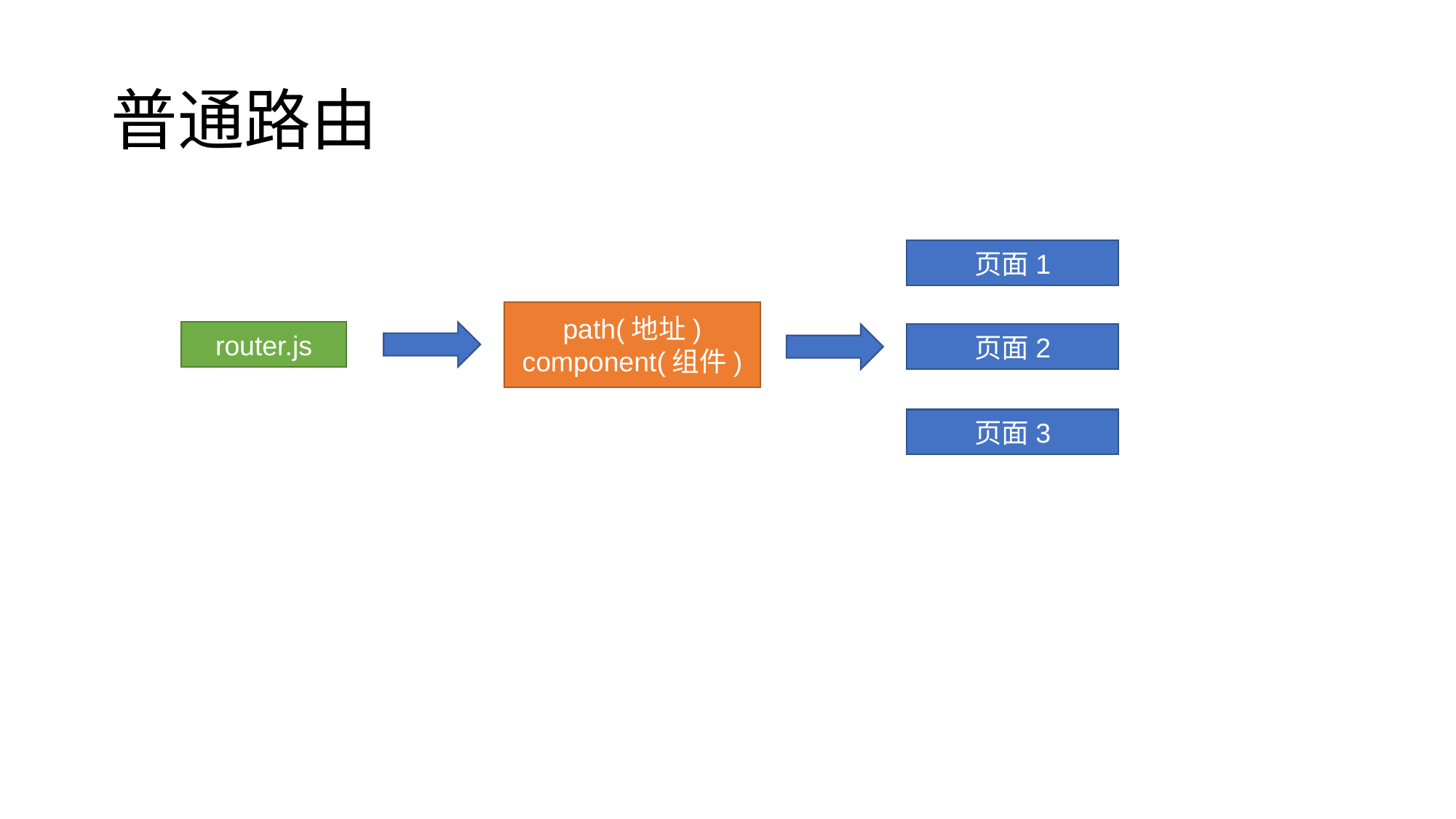

# 普通路由
页面1
path(地址)
component(组件)
router.js

页面2
页面3